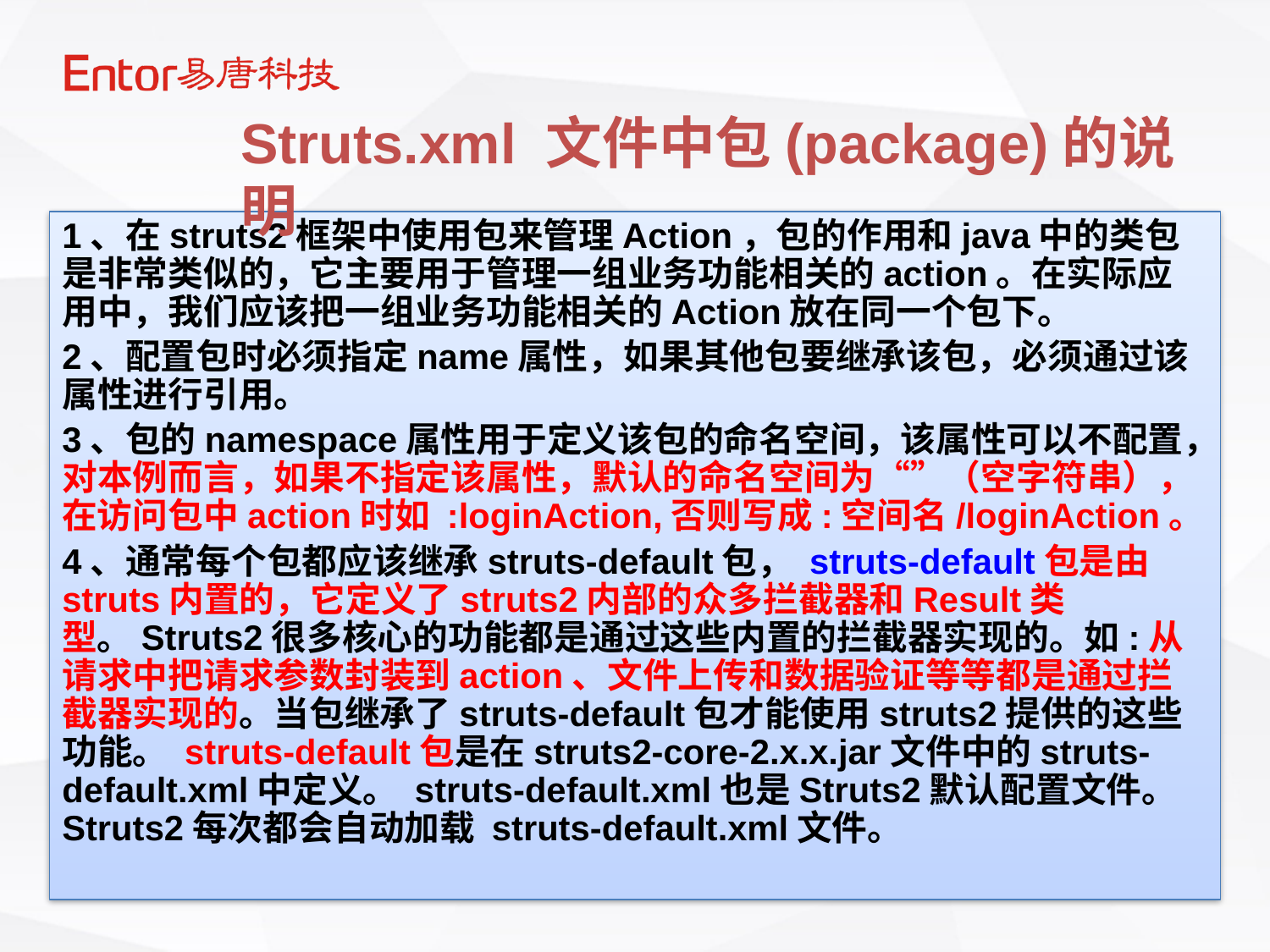

Struts.xml 文件中包(package)的说明
1、在struts2框架中使用包来管理Action，包的作用和java中的类包是非常类似的，它主要用于管理一组业务功能相关的action。在实际应用中，我们应该把一组业务功能相关的Action放在同一个包下。
2、配置包时必须指定name属性，如果其他包要继承该包，必须通过该属性进行引用。
3、包的namespace属性用于定义该包的命名空间，该属性可以不配置，对本例而言，如果不指定该属性，默认的命名空间为“”（空字符串），在访问包中action时如 :loginAction,否则写成:空间名/loginAction。
4、通常每个包都应该继承struts-default包， struts-default包是由struts内置的，它定义了struts2内部的众多拦截器和Result类型。Struts2很多核心的功能都是通过这些内置的拦截器实现的。如:从请求中把请求参数封装到action、文件上传和数据验证等等都是通过拦截器实现的。当包继承了struts-default包才能使用struts2提供的这些功能。 struts-default包是在struts2-core-2.x.x.jar文件中的struts-default.xml中定义。 struts-default.xml也是Struts2默认配置文件。 Struts2每次都会自动加载 struts-default.xml文件。